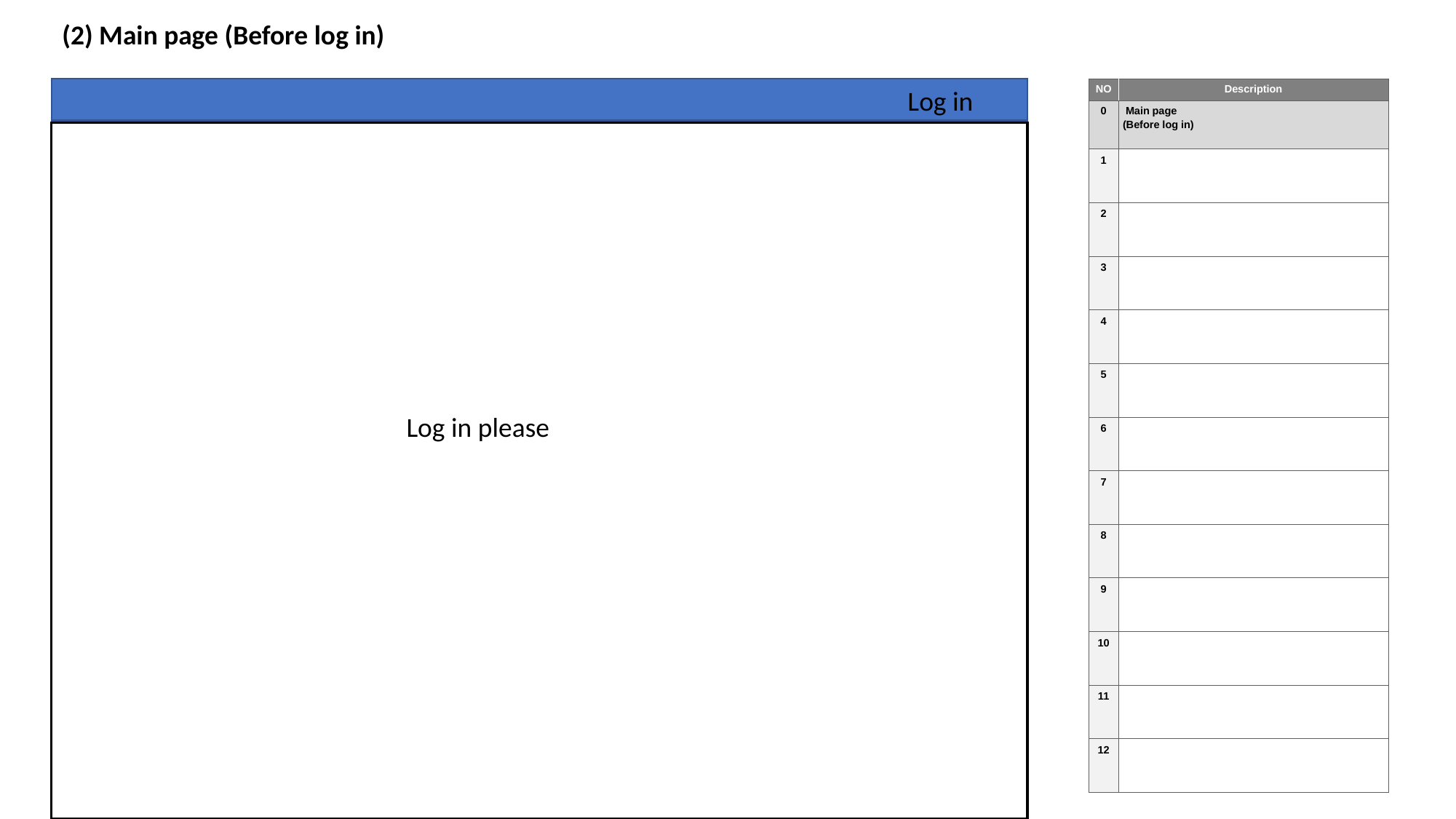

(2) Main page (Before log in)

Log in
| NO | Description |
| --- | --- |
| 0 | Main page (Before log in) |
| 1 |  |
| 2 |  |
| 3 |  |
| 4 |  |
| 5 |  |
| 6 |  |
| 7 |  |
| 8 |  |
| 9 |  |
| 10 |  |
| 11 |  |
| 12 |  |
옷
Log in please